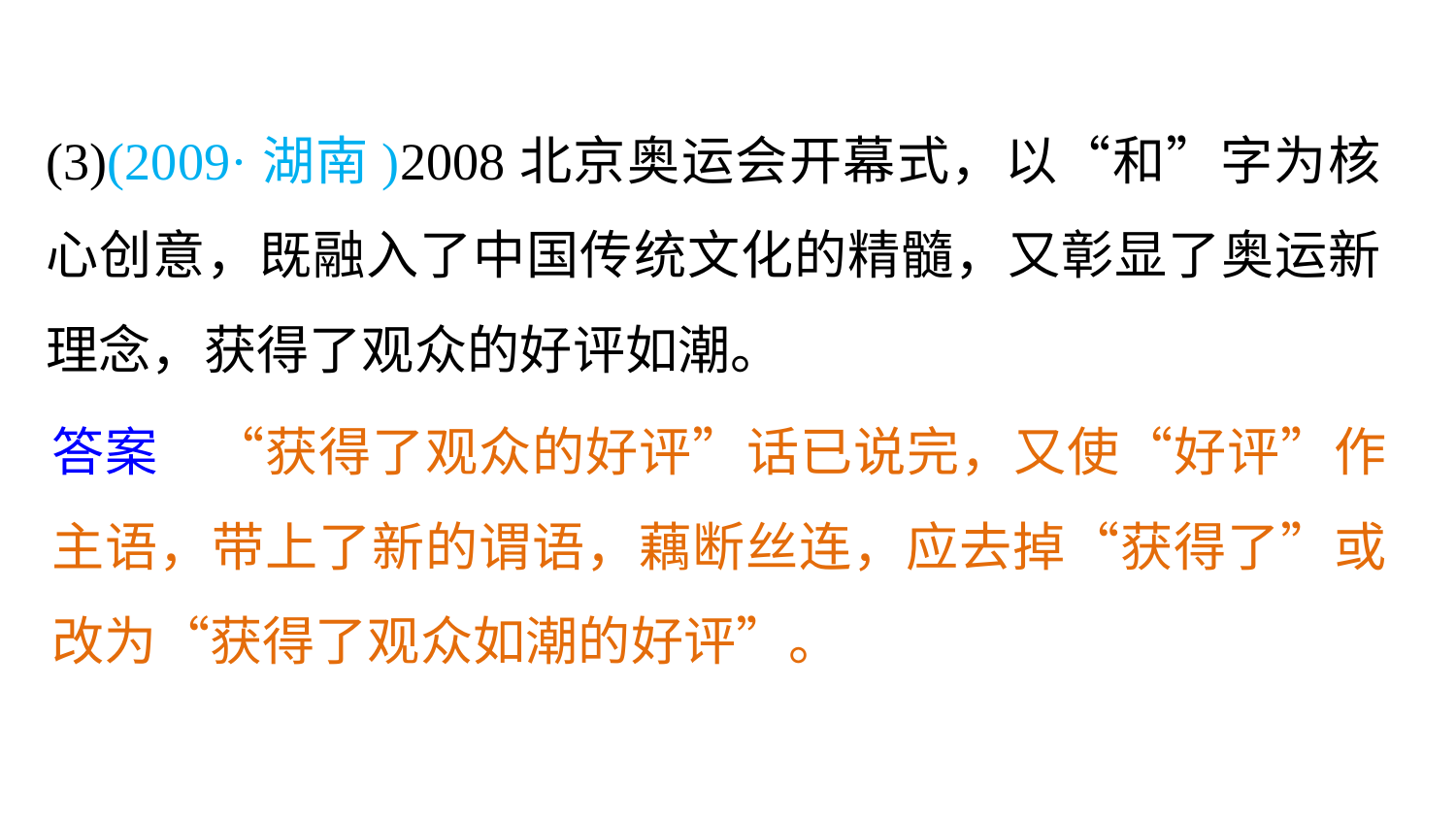

(3)(2009·湖南)2008北京奥运会开幕式，以“和”字为核心创意，既融入了中国传统文化的精髓，又彰显了奥运新理念，获得了观众的好评如潮。
答案　“获得了观众的好评”话已说完，又使“好评”作主语，带上了新的谓语，藕断丝连，应去掉“获得了”或改为“获得了观众如潮的好评”。